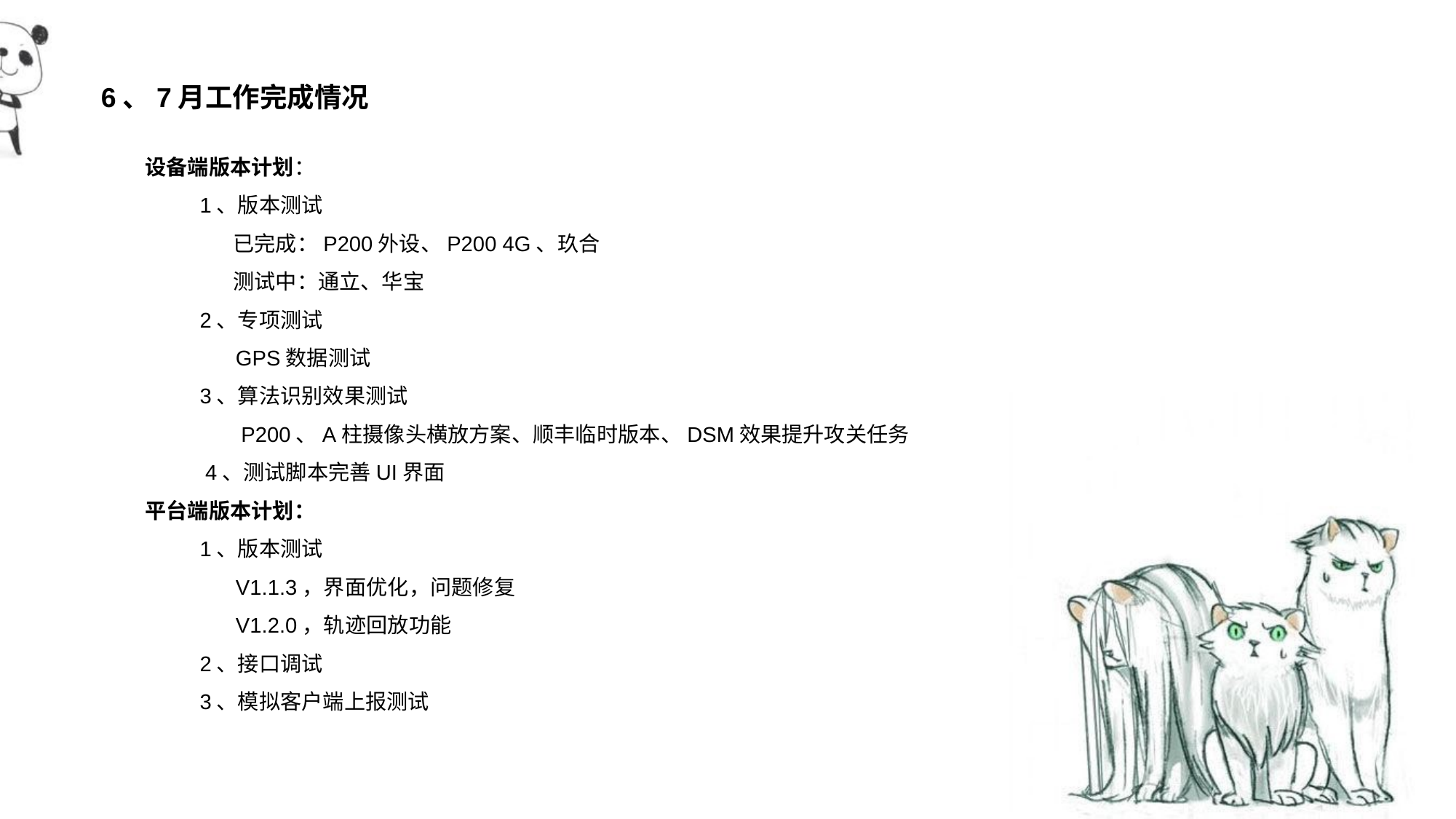

6、7月工作完成情况
设备端版本计划：
1、版本测试
      已完成：P200外设、P200 4G、玖合
      测试中：通立、华宝
2、专项测试
      GPS数据测试
3、算法识别效果测试
                P200、A柱摄像头横放方案、顺丰临时版本、DSM效果提升攻关任务
          4、测试脚本完善UI界面
平台端版本计划：
1、版本测试
      V1.1.3，界面优化，问题修复
      V1.2.0，轨迹回放功能
2、接口调试
3、模拟客户端上报测试